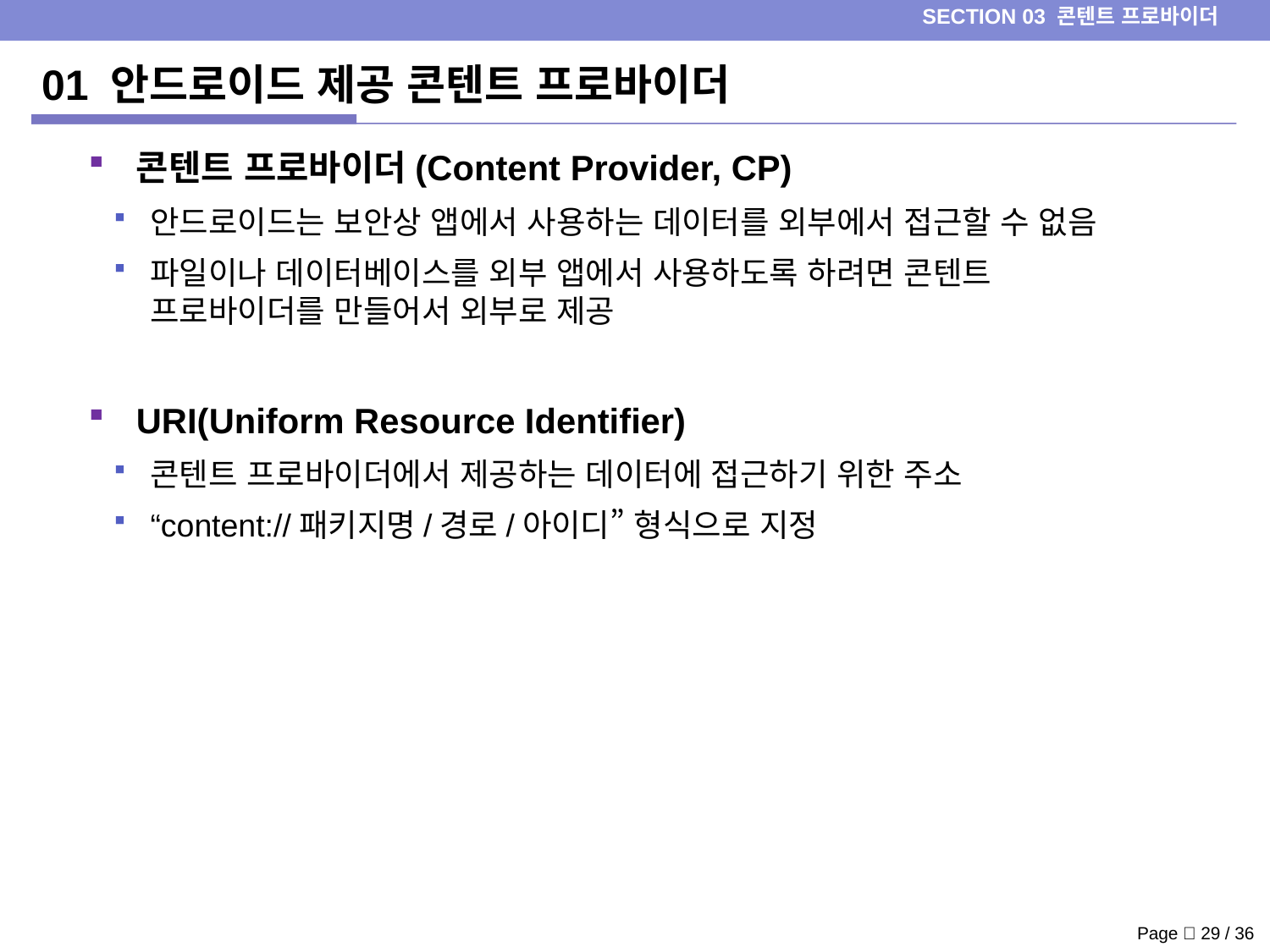

SECTION 03 콘텐트 프로바이더

# 01 안드로이드 제공 콘텐트 프로바이더
콘텐트 프로바이더(Content Provider, CP)
안드로이드는 보안상 앱에서 사용하는 데이터를 외부에서 접근할 수 없음
파일이나 데이터베이스를 외부 앱에서 사용하도록 하려면 콘텐트 프로바이더를 만들어서 외부로 제공

URI(Uniform Resource Identifier)
콘텐트 프로바이더에서 제공하는 데이터에 접근하기 위한 주소
“content://패키지명/경로/아이디” 형식으로 지정